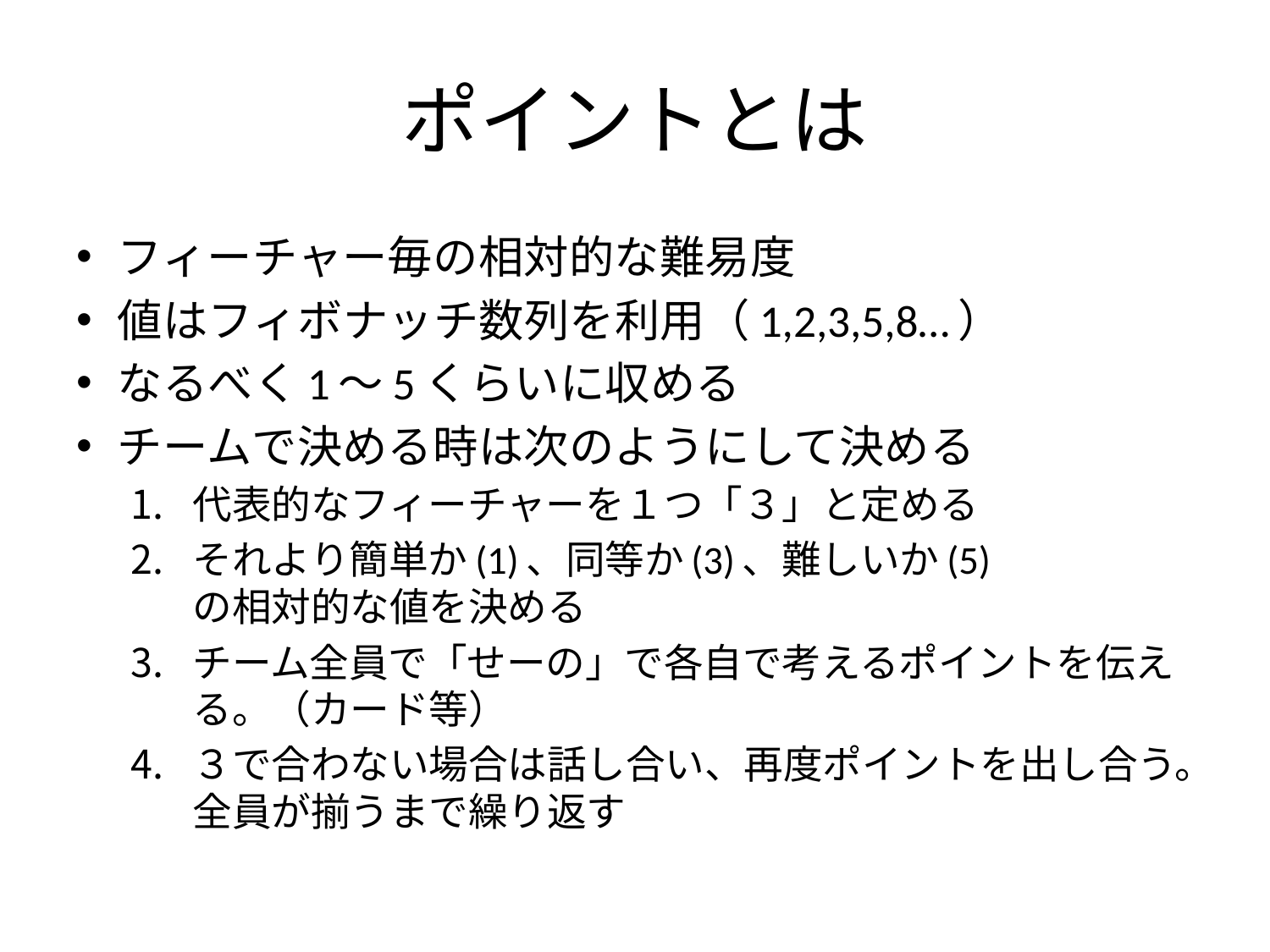

# ポイントとは
フィーチャー毎の相対的な難易度
値はフィボナッチ数列を利用（1,2,3,5,8…）
なるべく1～5くらいに収める
チームで決める時は次のようにして決める
代表的なフィーチャーを１つ「３」と定める
それより簡単か(1)、同等か(3)、難しいか(5)
の相対的な値を決める
チーム全員で「せーの」で各自で考えるポイントを伝える。（カード等）
３で合わない場合は話し合い、再度ポイントを出し合う。全員が揃うまで繰り返す